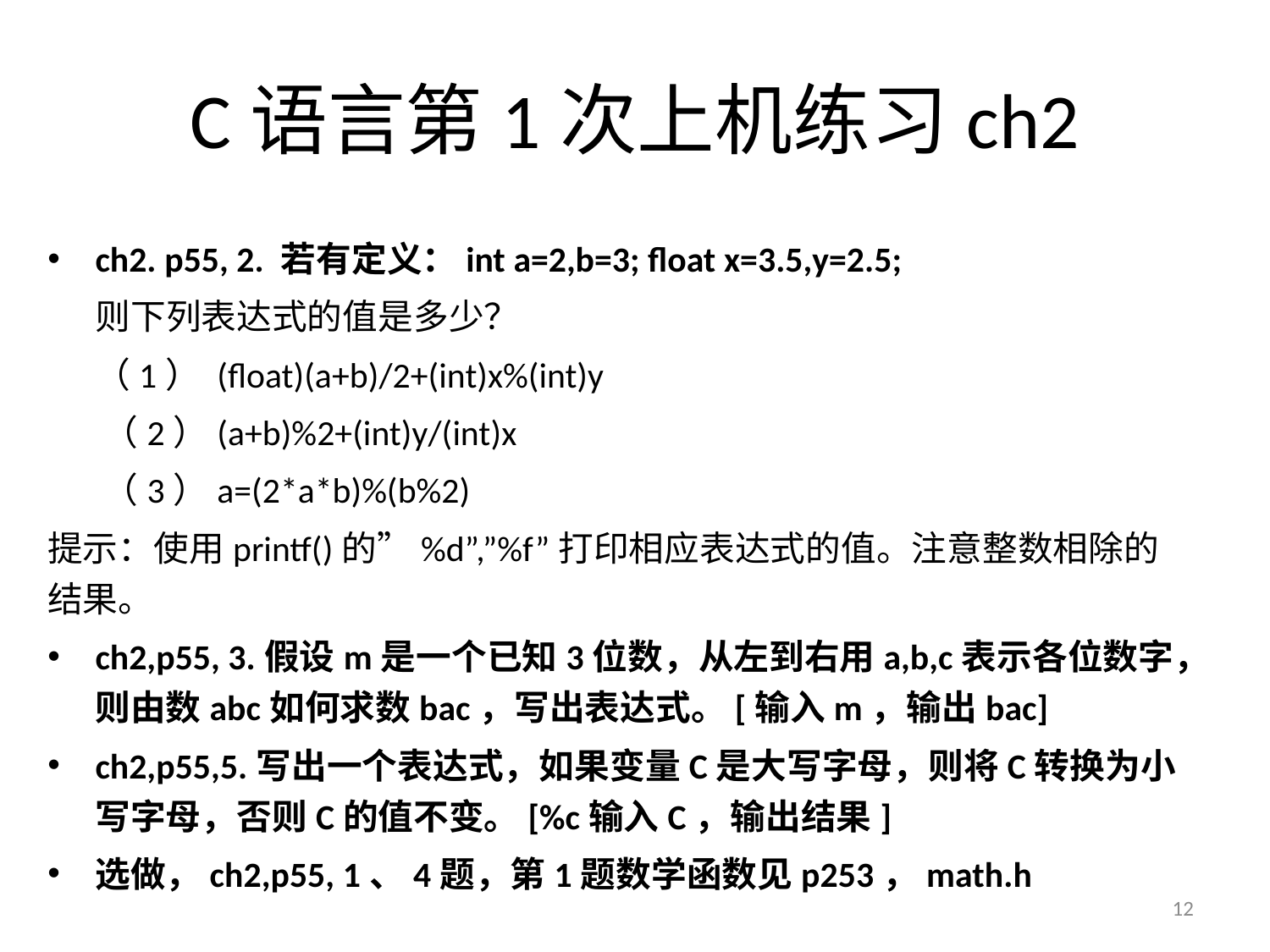

# C语言第1次上机练习ch2
ch2. p55, 2. 若有定义：int a=2,b=3; float x=3.5,y=2.5;
     则下列表达式的值是多少？
     （1） (float)(a+b)/2+(int)x%(int)y
      （2）(a+b)%2+(int)y/(int)x
      （3）a=(2*a*b)%(b%2)
提示：使用printf()的”%d”,”%f”打印相应表达式的值。注意整数相除的结果。
ch2,p55, 3.假设m是一个已知3位数，从左到右用a,b,c表示各位数字，则由数abc如何求数bac，写出表达式。[输入m，输出bac]
ch2,p55,5.写出一个表达式，如果变量C是大写字母，则将C转换为小写字母，否则C的值不变。[%c输入C，输出结果]
选做，ch2,p55, 1、4题，第1题数学函数见p253，math.h
12